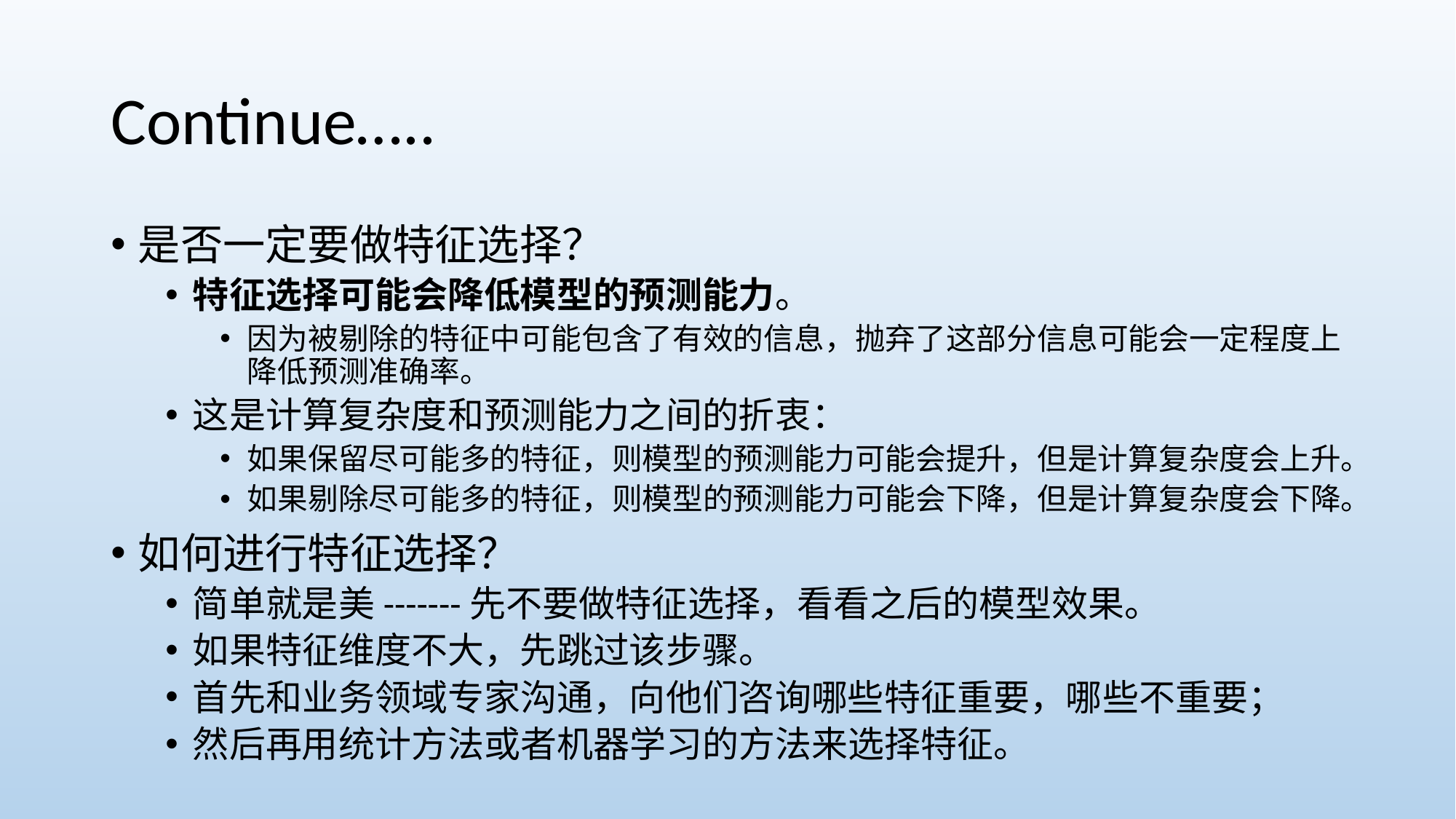

# Continue…..
是否一定要做特征选择？
特征选择可能会降低模型的预测能力。
因为被剔除的特征中可能包含了有效的信息，抛弃了这部分信息可能会一定程度上降低预测准确率。
这是计算复杂度和预测能力之间的折衷：
如果保留尽可能多的特征，则模型的预测能力可能会提升，但是计算复杂度会上升。
如果剔除尽可能多的特征，则模型的预测能力可能会下降，但是计算复杂度会下降。
如何进行特征选择？
简单就是美-------先不要做特征选择，看看之后的模型效果。
如果特征维度不大，先跳过该步骤。
首先和业务领域专家沟通，向他们咨询哪些特征重要，哪些不重要；
然后再用统计方法或者机器学习的方法来选择特征。